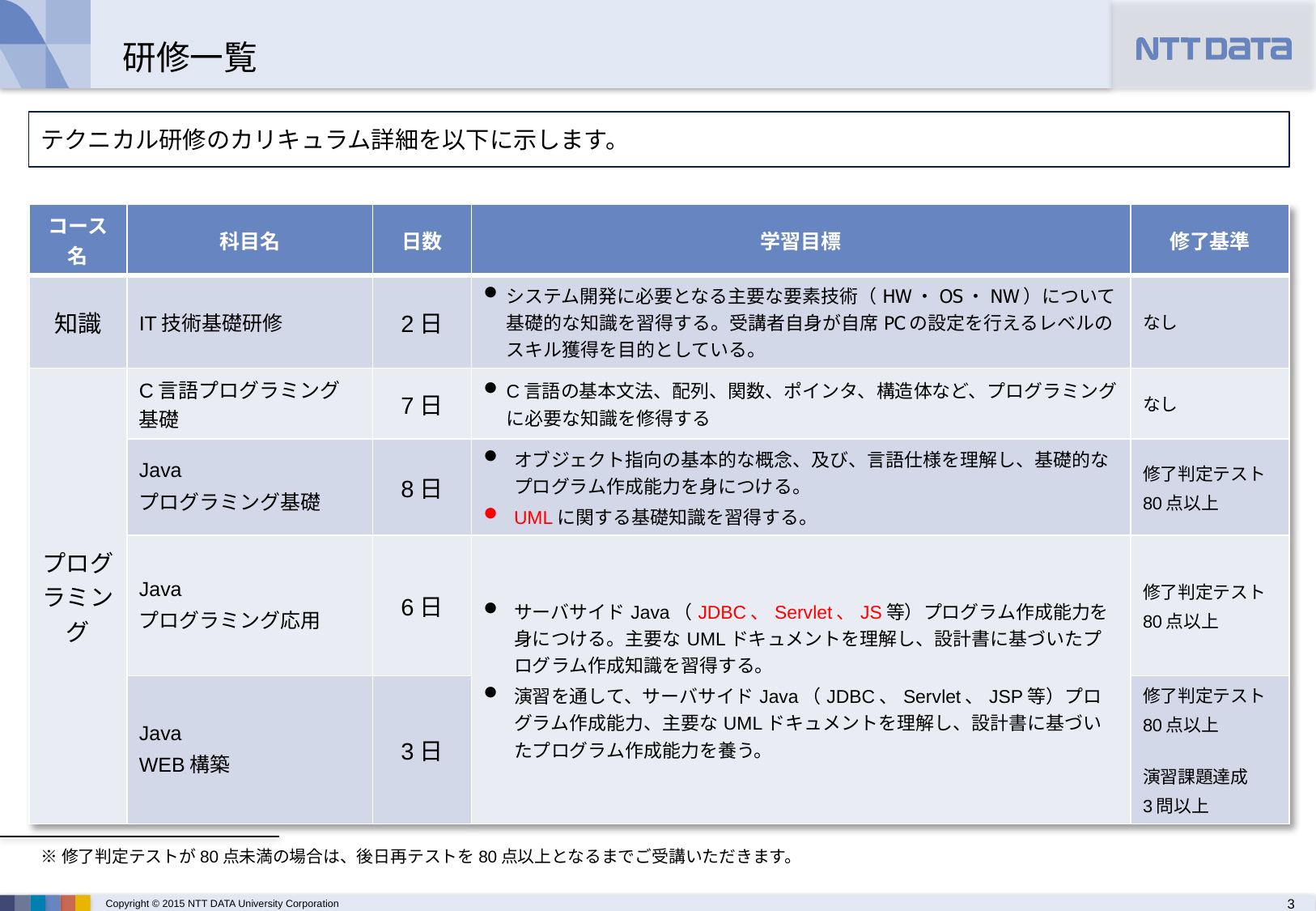

# 研修一覧
テクニカル研修のカリキュラム詳細を以下に示します。
| コース名 | 科目名 | 日数 | 学習目標 | 修了基準 |
| --- | --- | --- | --- | --- |
| 知識 | IT技術基礎研修 | 2日 | システム開発に必要となる主要な要素技術（HW・OS・NW）について基礎的な知識を習得する。受講者自身が自席PCの設定を行えるレベルのスキル獲得を目的としている。 | なし |
| プログラミング | C言語プログラミング基礎 | 7日 | C言語の基本文法、配列、関数、ポインタ、構造体など、プログラミングに必要な知識を修得する | なし |
|  | Java プログラミング基礎 | 8日 | オブジェクト指向の基本的な概念、及び、言語仕様を理解し、基礎的なプログラム作成能力を身につける。 UMLに関する基礎知識を習得する。 | 修了判定テスト 80点以上 |
|  | Java プログラミング応用 | 6日 | サーバサイドJava（JDBC、Servlet、JS等）プログラム作成能力を身につける。主要なUMLドキュメントを理解し、設計書に基づいたプログラム作成知識を習得する。 演習を通して、サーバサイドJava（JDBC、Servlet、JSP等）プログラム作成能力、主要なUMLドキュメントを理解し、設計書に基づいたプログラム作成能力を養う。 | 修了判定テスト 80点以上 |
|  | Java WEB構築 | 3日 |  | 修了判定テスト 80点以上 演習課題達成 3問以上 |
※修了判定テストが80点未満の場合は、後日再テストを80点以上となるまでご受講いただきます。